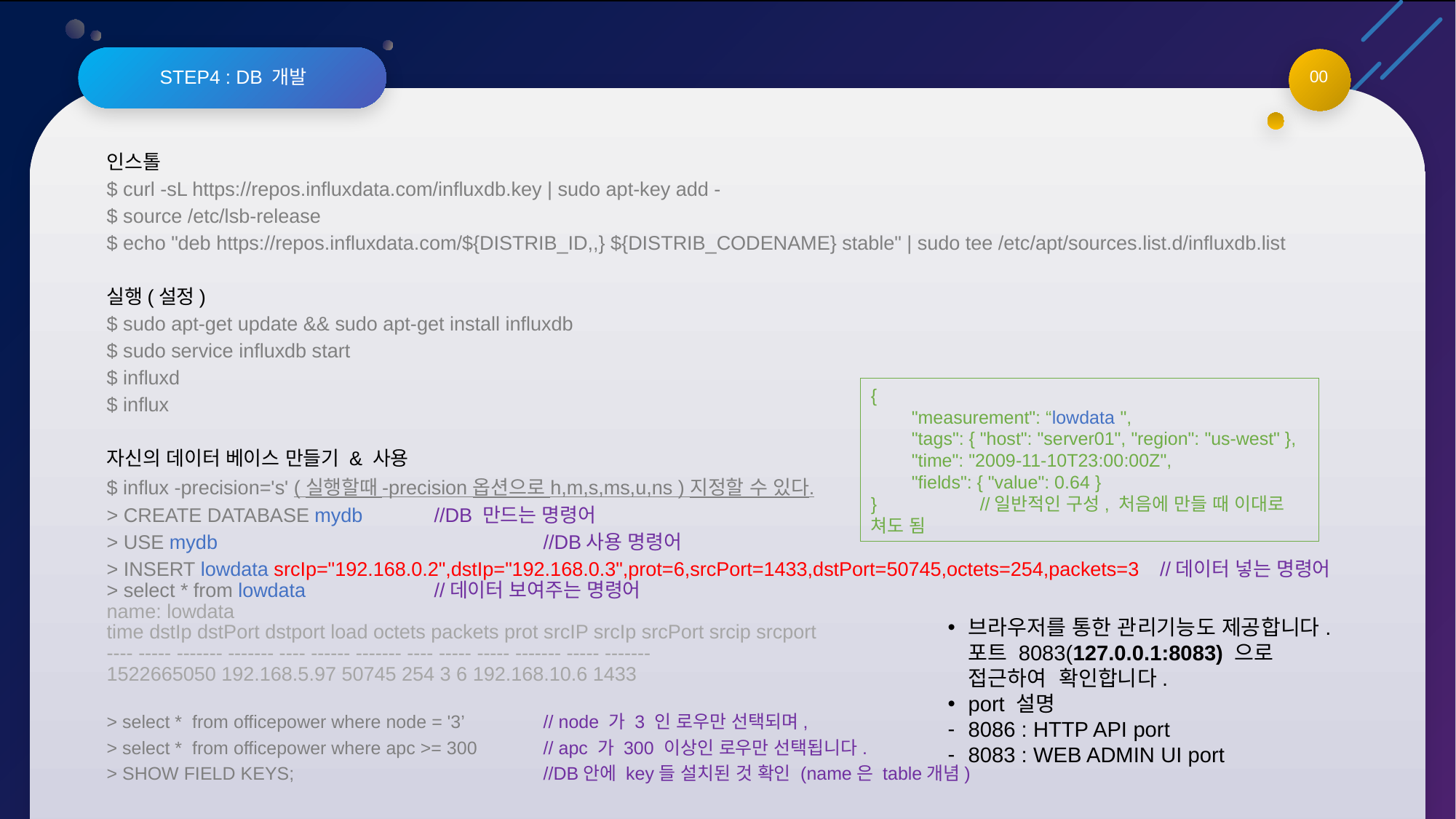

STEP4 : DB 개발
00
인스톨
$ curl -sL https://repos.influxdata.com/influxdb.key | sudo apt-key add -
$ source /etc/lsb-release
$ echo "deb https://repos.influxdata.com/${DISTRIB_ID,,} ${DISTRIB_CODENAME} stable" | sudo tee /etc/apt/sources.list.d/influxdb.list

실행(설정)
$ sudo apt-get update && sudo apt-get install influxdb
$ sudo service influxdb start
$ influxd
$ influx

자신의 데이터 베이스 만들기 & 사용
$ influx -precision='s' ( 실행할때 -precision 옵션으로 h,m,s,ms,u,ns ) 지정할 수 있다.
> CREATE DATABASE mydb	//DB 만드는 명령어
> USE mydb			//DB사용 명령어
> INSERT lowdata srcIp="192.168.0.2",dstIp="192.168.0.3",prot=6,srcPort=1433,dstPort=50745,octets=254,packets=3    //데이터 넣는 명령어
> select * from lowdata		//데이터 보여주는 명령어
name: lowdata
time dstIp dstPort dstport load octets packets prot srcIP srcIp srcPort srcip srcport
---- ----- ------- ------- ---- ------ ------- ---- ----- ----- ------- ----- -------
1522665050 192.168.5.97 50745 254 3 6 192.168.10.6 1433

> select *  from officepower where node = '3’	// node 가 3 인 로우만 선택되며,
> select *  from officepower where apc >= 300 	// apc 가 300 이상인 로우만 선택됩니다.
> SHOW FIELD KEYS;			//DB안에 key들 설치된 것 확인 (name은 table개념)
{
        "measurement": “lowdata ",
        "tags": { "host": "server01", "region": "us-west" },
        "time": "2009-11-10T23:00:00Z",
        "fields": { "value": 0.64 }
}	//일반적인 구성, 처음에 만들 때 이대로 쳐도 됨
브라우저를 통한 관리기능도 제공합니다. 포트 8083(127.0.0.1:8083) 으로 접근하여  확인합니다.
port 설명
8086 : HTTP API port
8083 : WEB ADMIN UI port